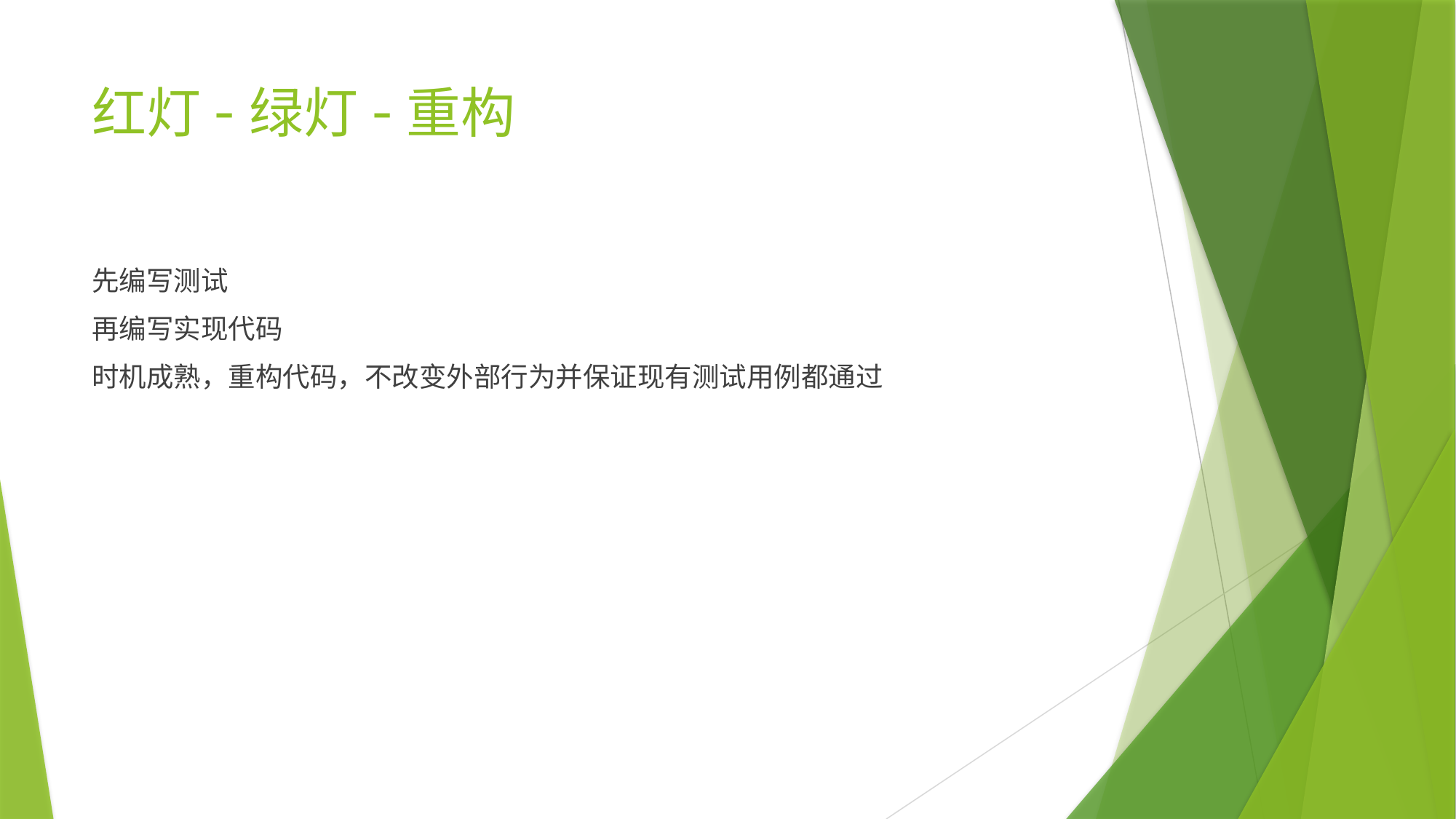

# 红灯-绿灯-重构
先编写测试
再编写实现代码
时机成熟，重构代码，不改变外部行为并保证现有测试用例都通过